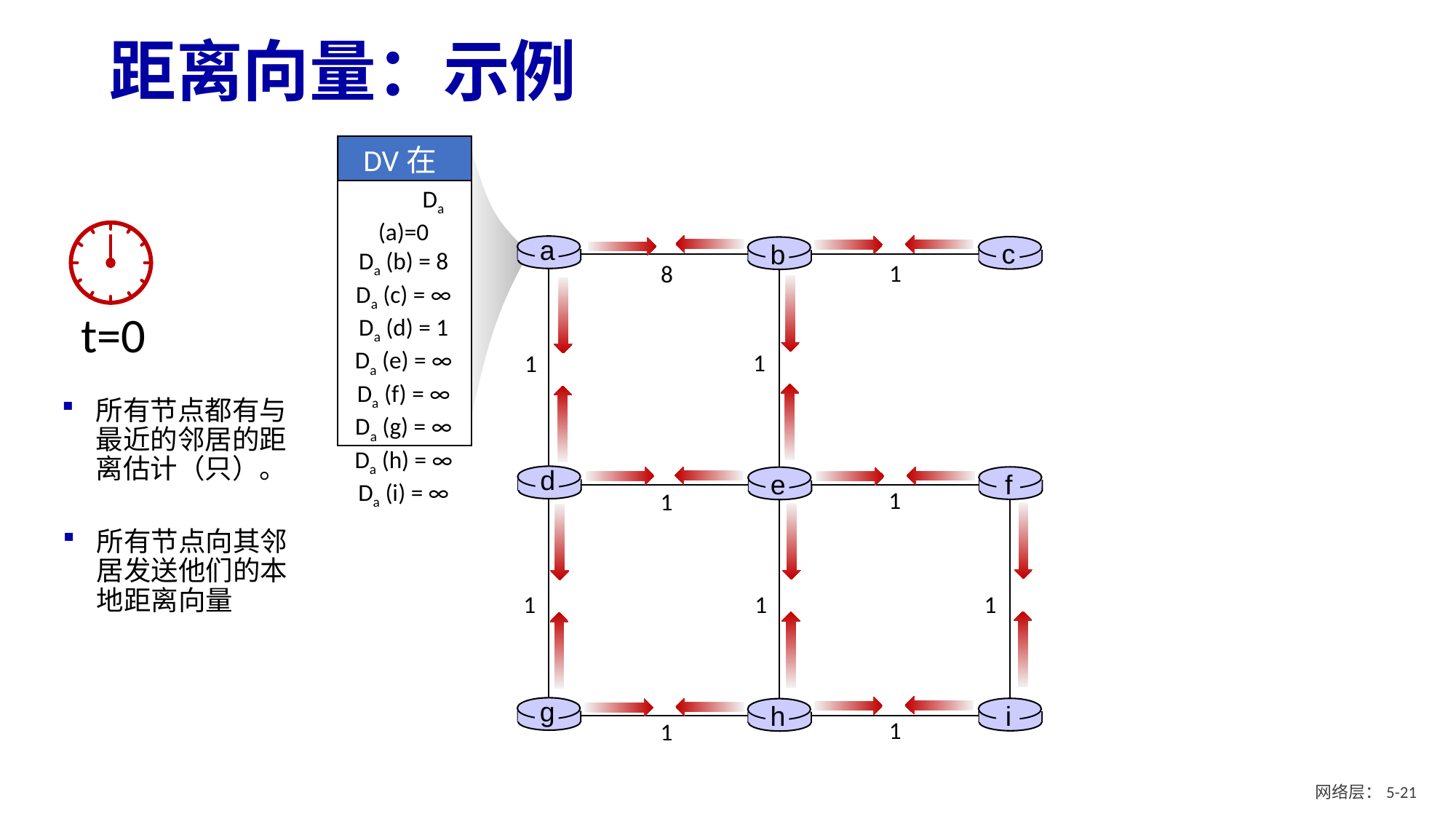

# 距离向量：示例

DV在a：Da (a)=0
Da (b) = 8
Da (c) = ∞
Da (d) = 1
Da (e) = ∞
Da (f) = ∞
Da (g) = ∞
Da (h) = ∞
Da (i) = ∞

t=0
a

c

b

1
8

1
1
所有节点都有与最近的邻居的距离估计（只）。

d

f

e

1
1
所有节点向其邻居发送他们的本地距离向量

1
1
1

g

i

h

1
1
网络层：5-21